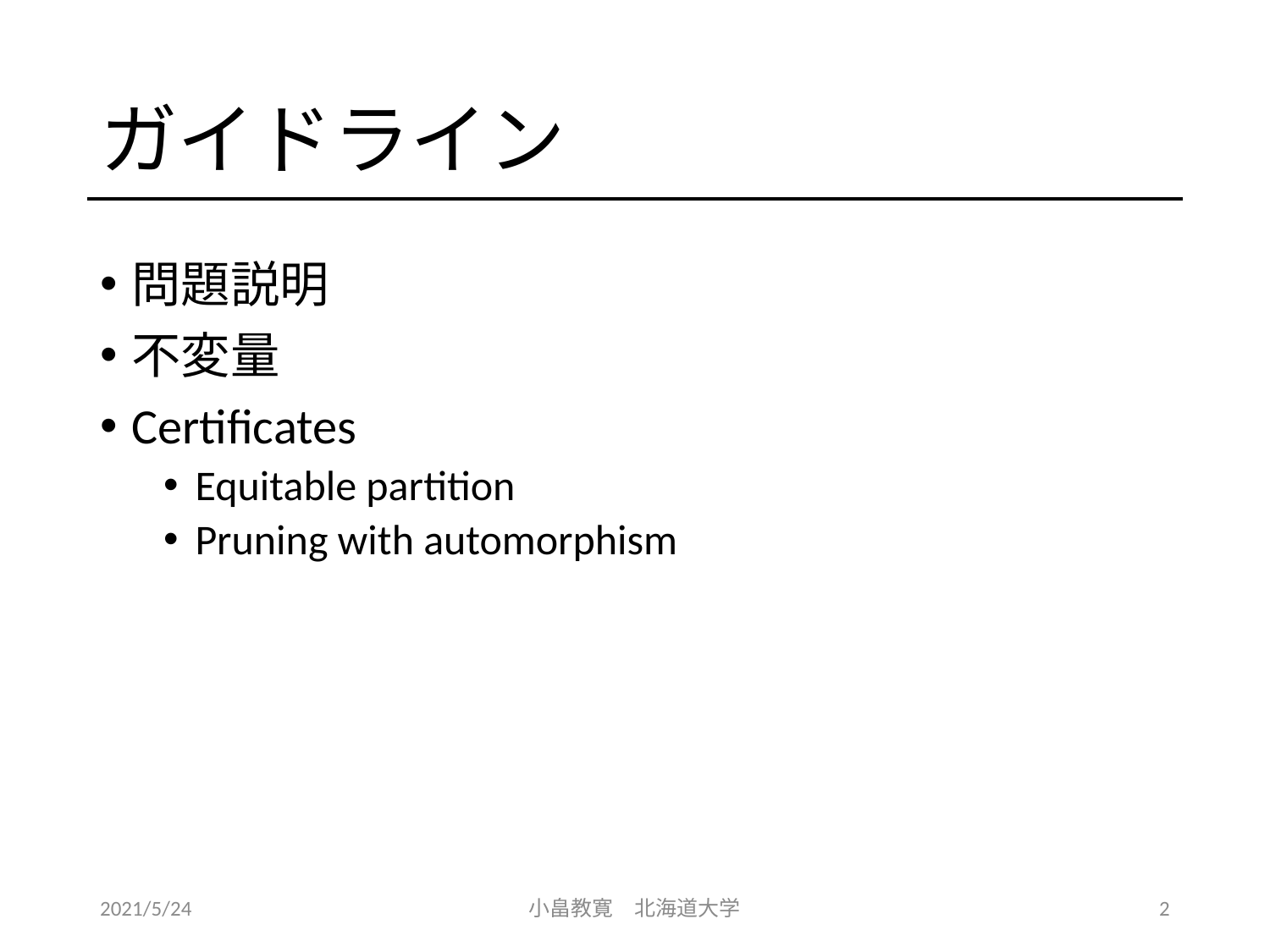

# ガイドライン
問題説明
不変量
Certificates
Equitable partition
Pruning with automorphism
2021/5/24
小畠教寛　北海道大学
2